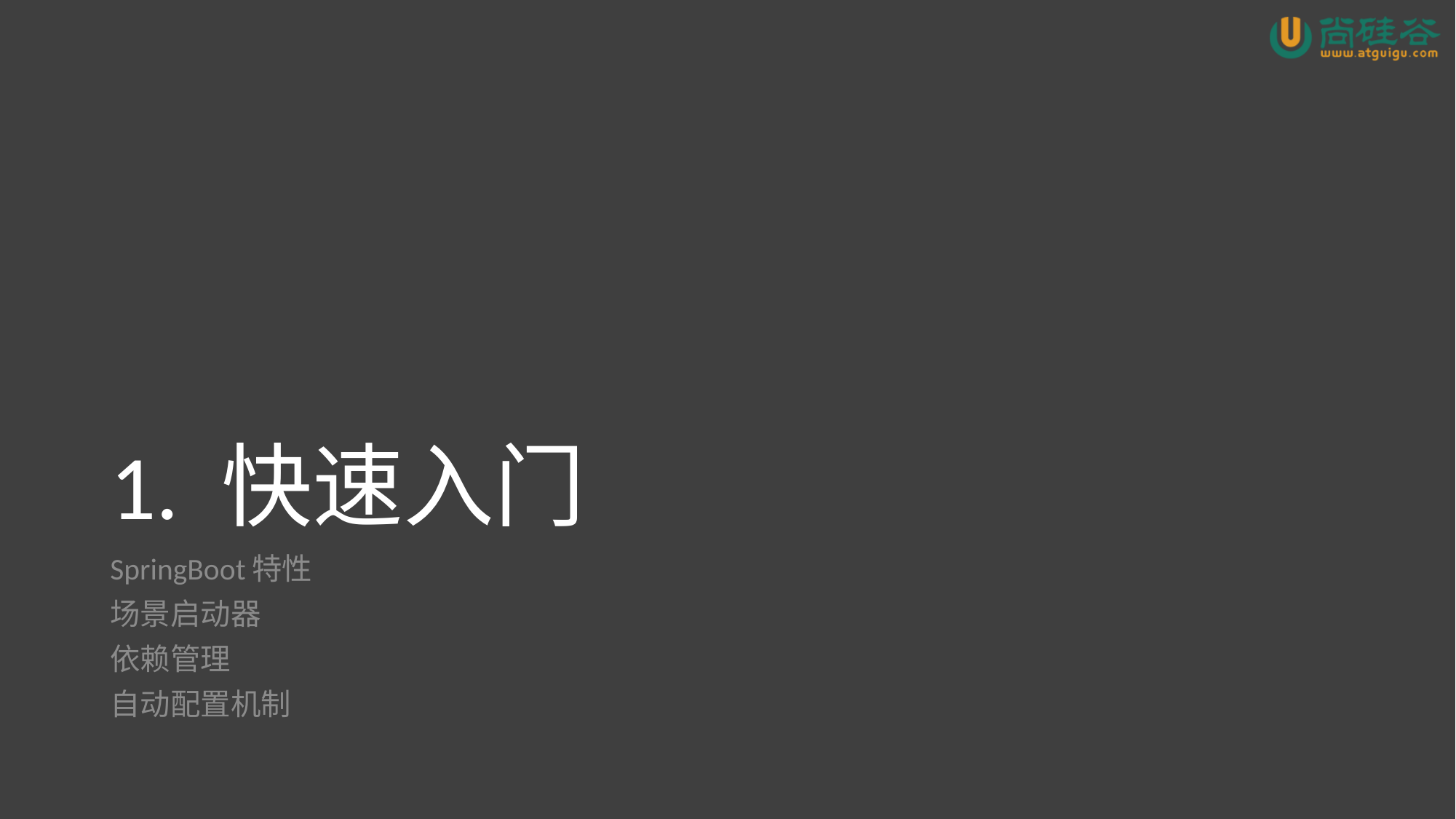

# 1. 快速入门
SpringBoot特性
场景启动器
依赖管理
自动配置机制